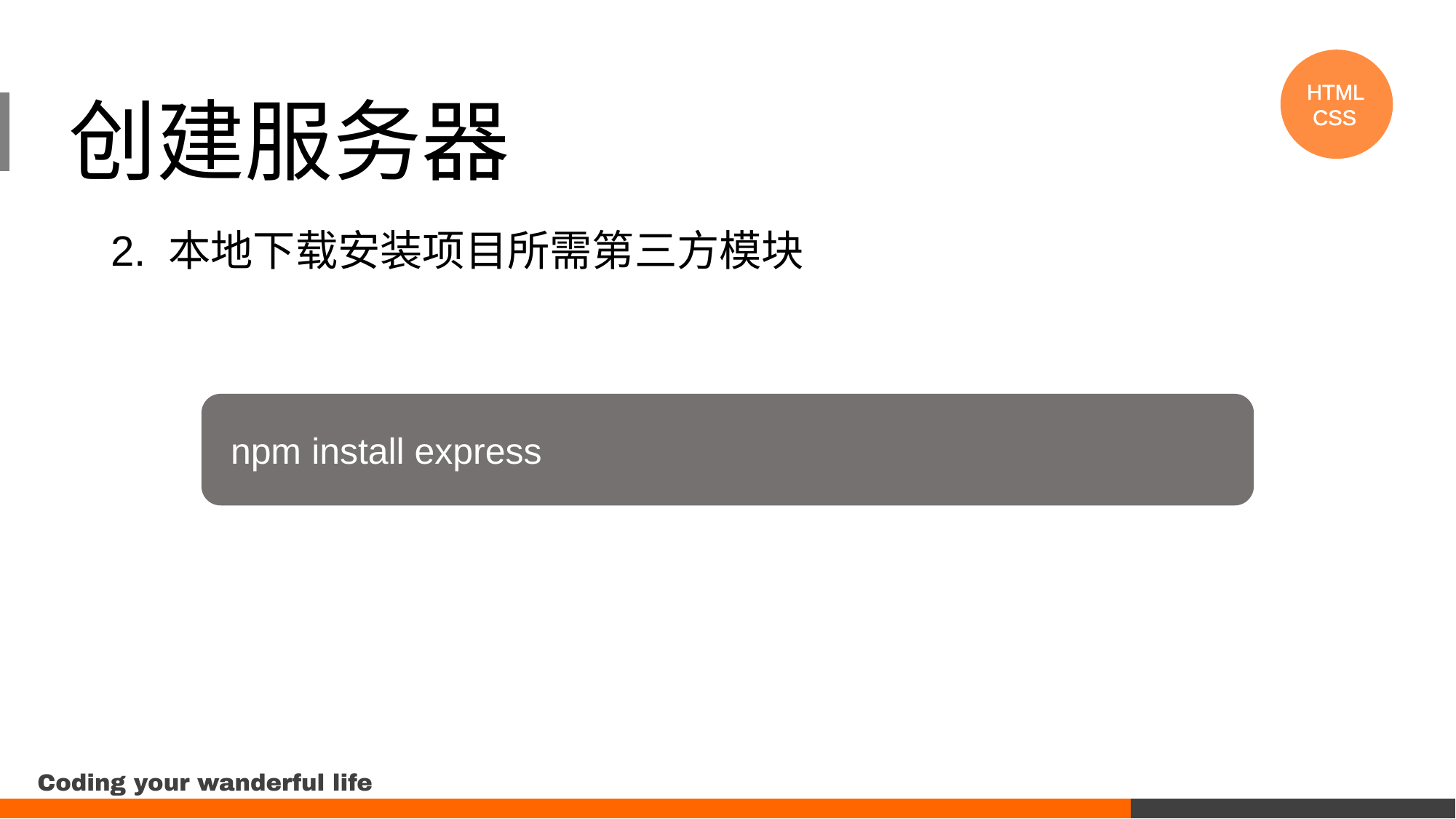

创建服务器

 HTML
  CSS

2. 本地下载安装项目所需第三方模块

  npm install express

Coding your wanderful life